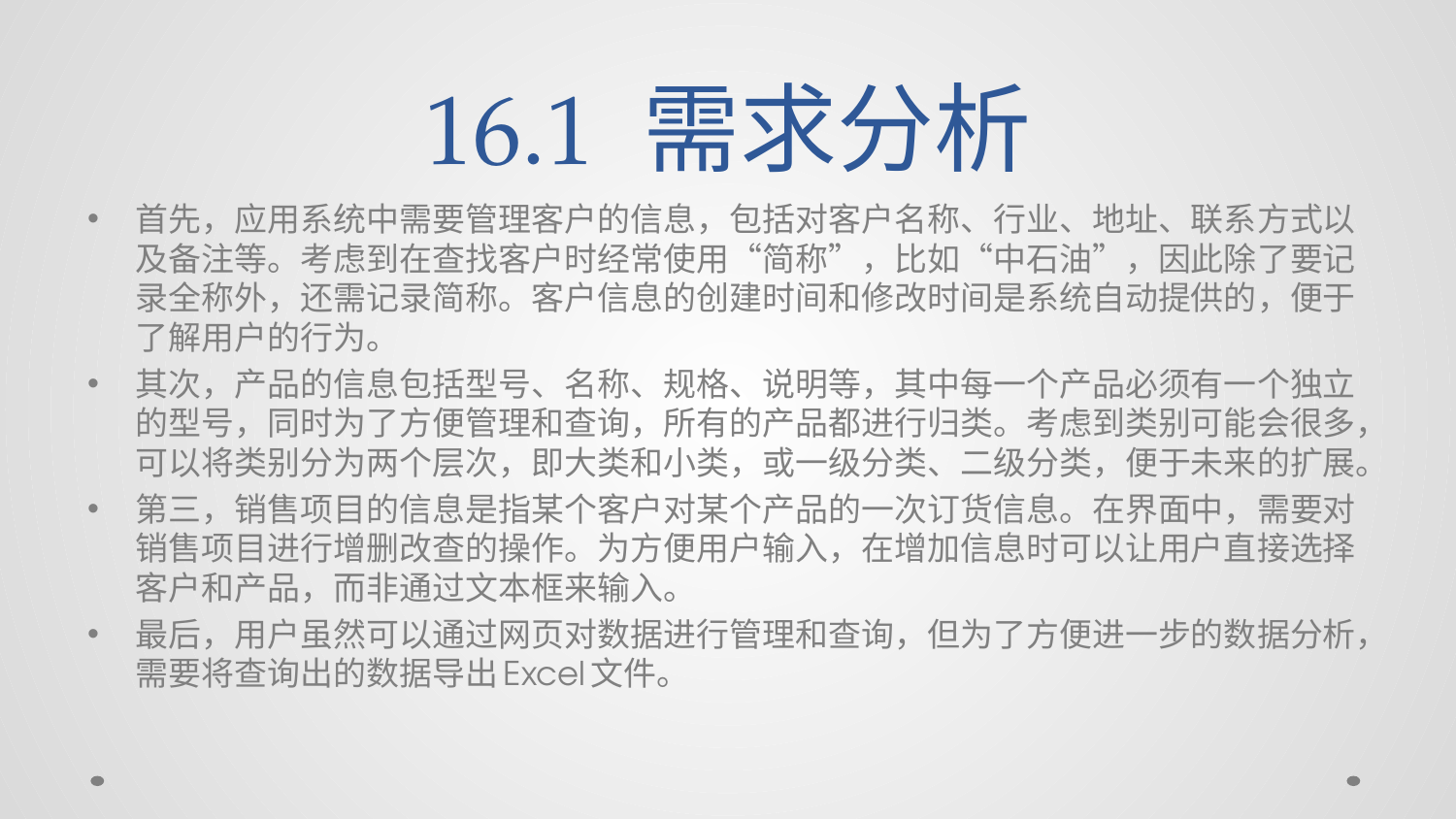

# 16.1 需求分析
首先，应用系统中需要管理客户的信息，包括对客户名称、行业、地址、联系方式以及备注等。考虑到在查找客户时经常使用“简称”，比如“中石油”，因此除了要记录全称外，还需记录简称。客户信息的创建时间和修改时间是系统自动提供的，便于了解用户的行为。
其次，产品的信息包括型号、名称、规格、说明等，其中每一个产品必须有一个独立的型号，同时为了方便管理和查询，所有的产品都进行归类。考虑到类别可能会很多，可以将类别分为两个层次，即大类和小类，或一级分类、二级分类，便于未来的扩展。
第三，销售项目的信息是指某个客户对某个产品的一次订货信息。在界面中，需要对销售项目进行增删改查的操作。为方便用户输入，在增加信息时可以让用户直接选择客户和产品，而非通过文本框来输入。
最后，用户虽然可以通过网页对数据进行管理和查询，但为了方便进一步的数据分析，需要将查询出的数据导出Excel文件。